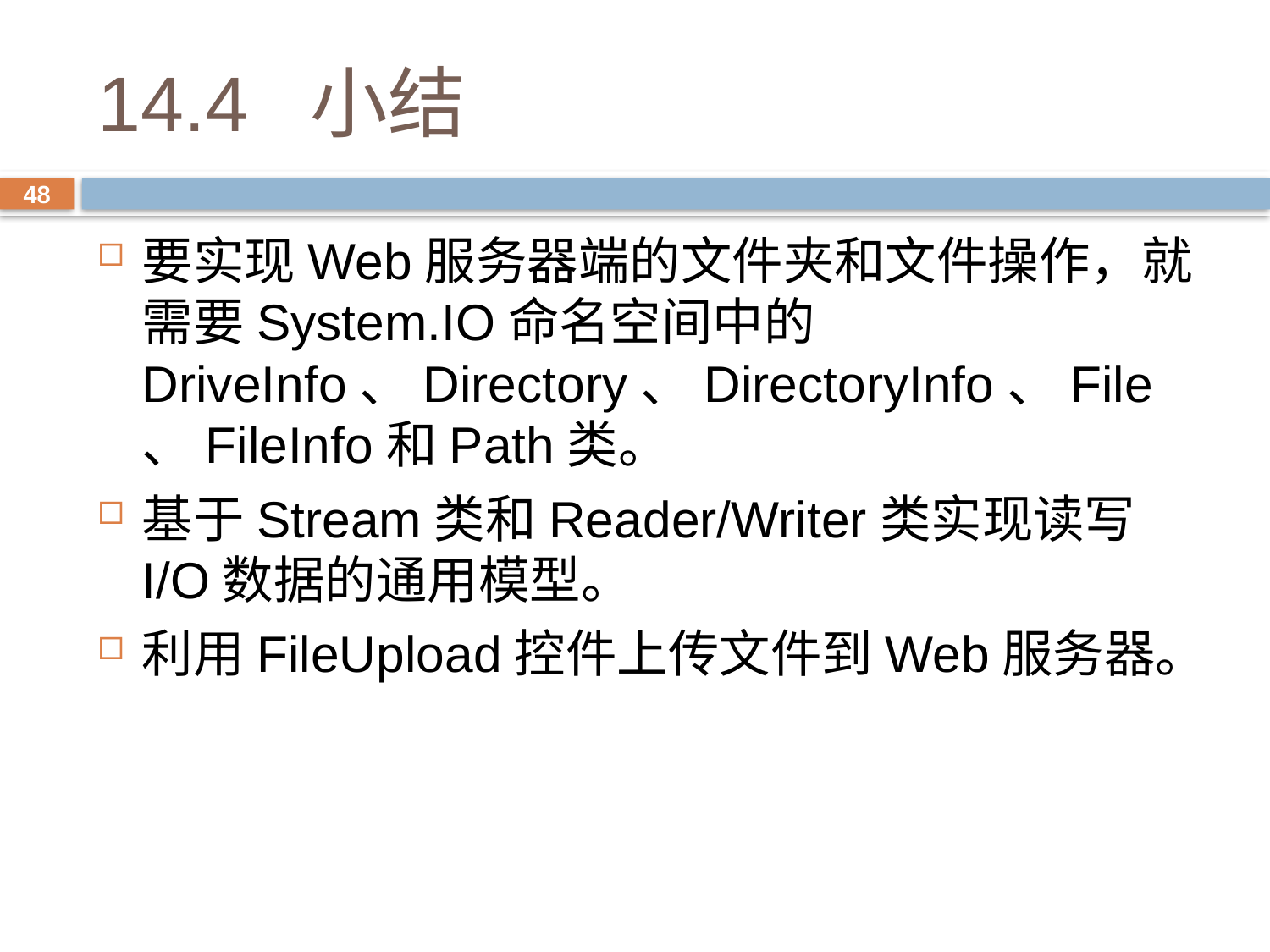

# 14.4  小结
48
要实现Web服务器端的文件夹和文件操作，就需要System.IO命名空间中的DriveInfo、Directory、DirectoryInfo、File、FileInfo和Path类。
基于Stream类和Reader/Writer类实现读写I/O数据的通用模型。
利用FileUpload控件上传文件到Web服务器。